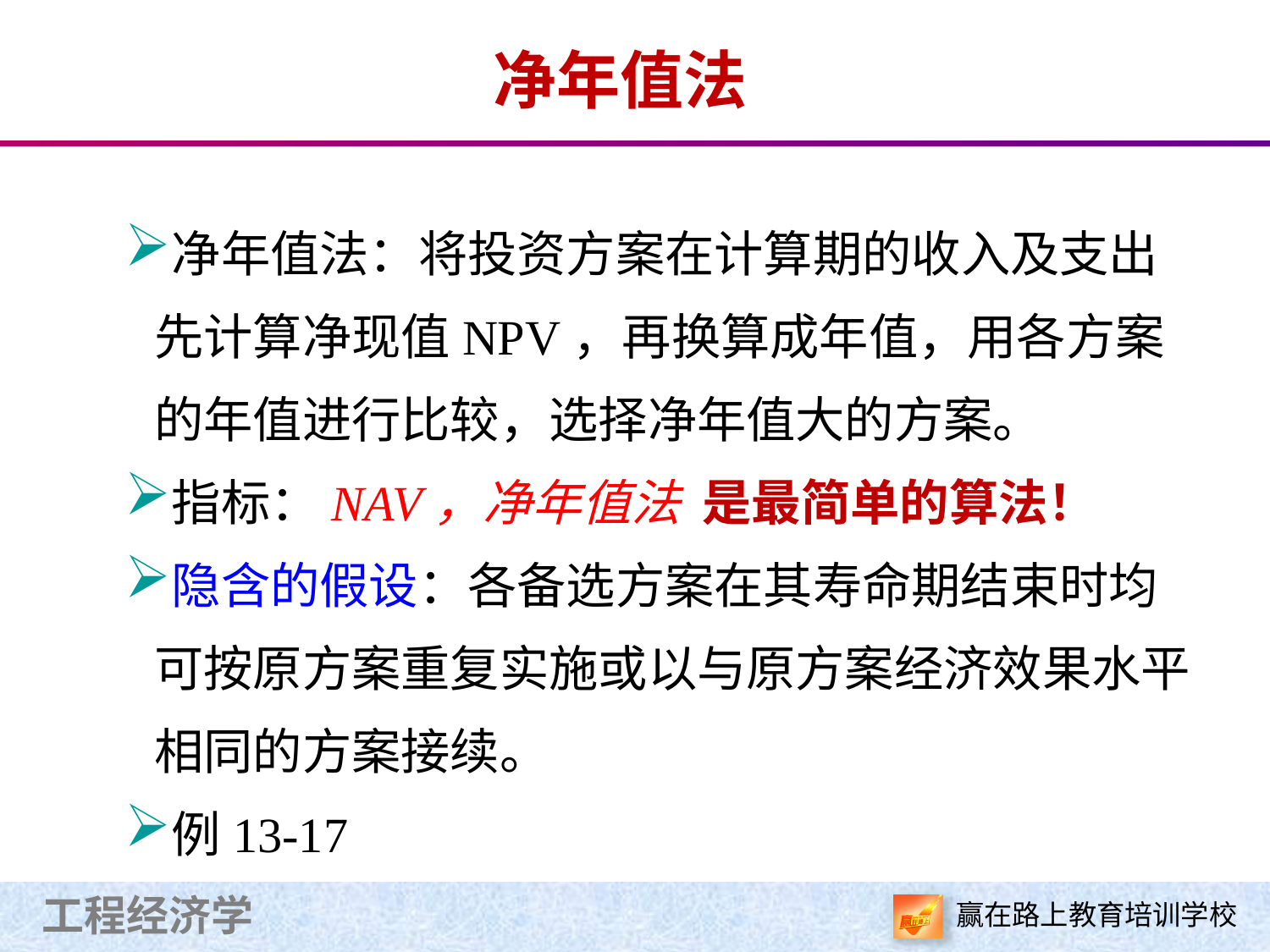

净年值法
净年值法：将投资方案在计算期的收入及支出先计算净现值NPV，再换算成年值，用各方案的年值进行比较，选择净年值大的方案。
指标：NAV，净年值法  是最简单的算法！
隐含的假设：各备选方案在其寿命期结束时均可按原方案重复实施或以与原方案经济效果水平相同的方案接续。
例13-17